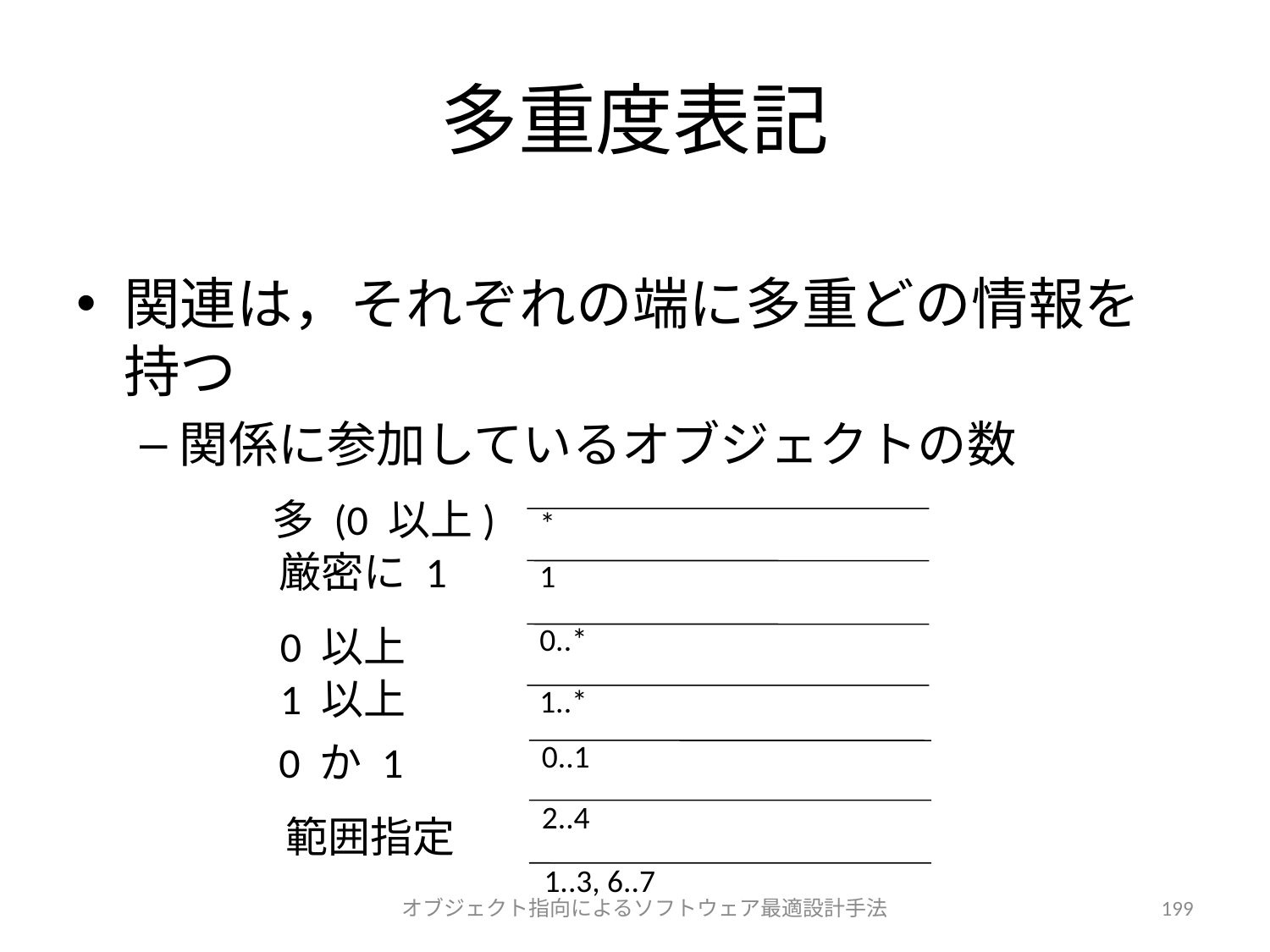

# 多重度表記
関連は，それぞれの端に多重どの情報を持つ
関係に参加しているオブジェクトの数
多 (0 以上)
*

厳密に 1
1

0 以上
0..*

1 以上
1..*

0 か 1
0..1

2..4

範囲指定
1..3, 6..7

オブジェクト指向によるソフトウェア最適設計手法
199